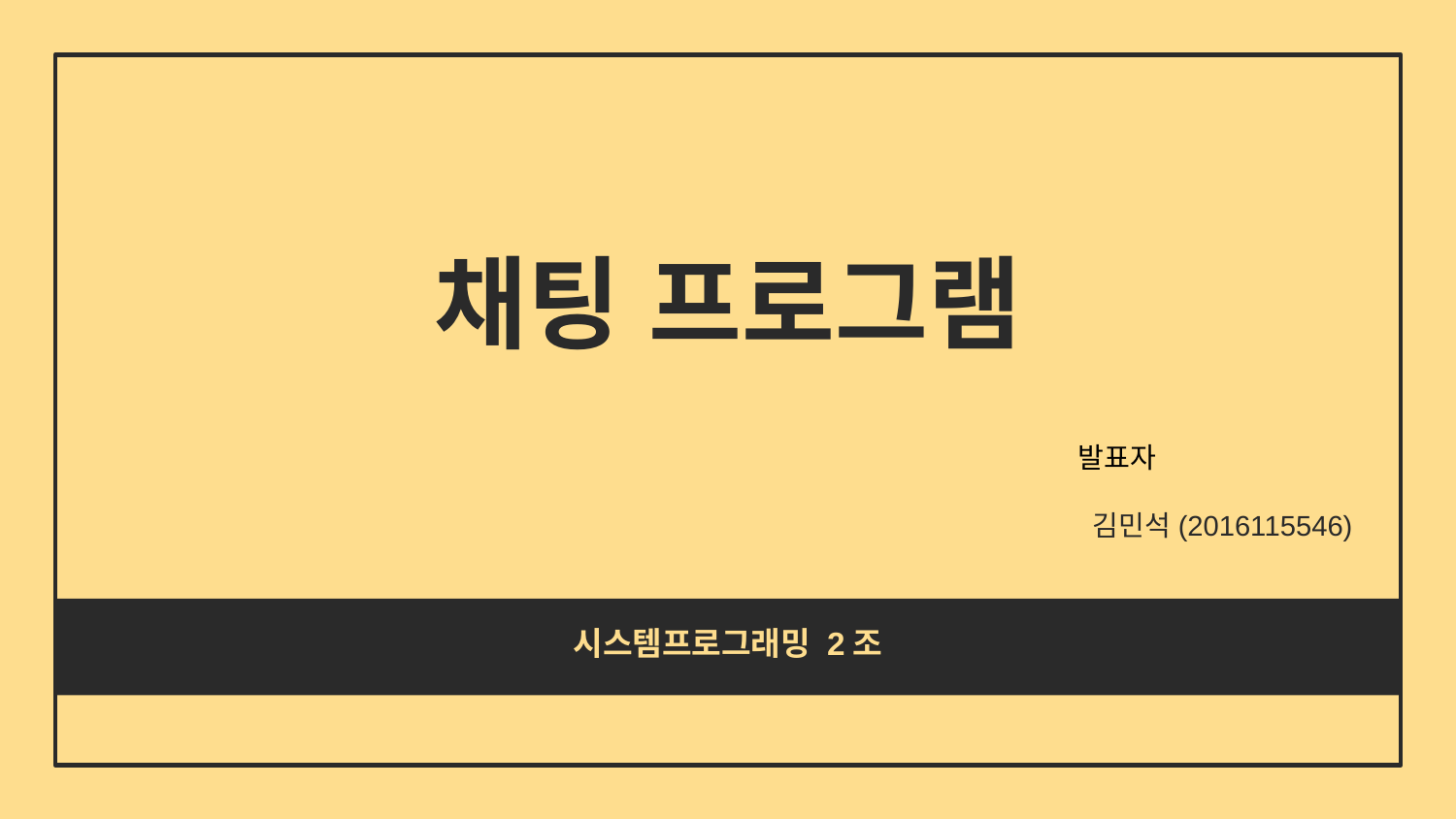

# 채팅 프로그램
발표자

 김민석(2016115546)

시스템프로그래밍 2조